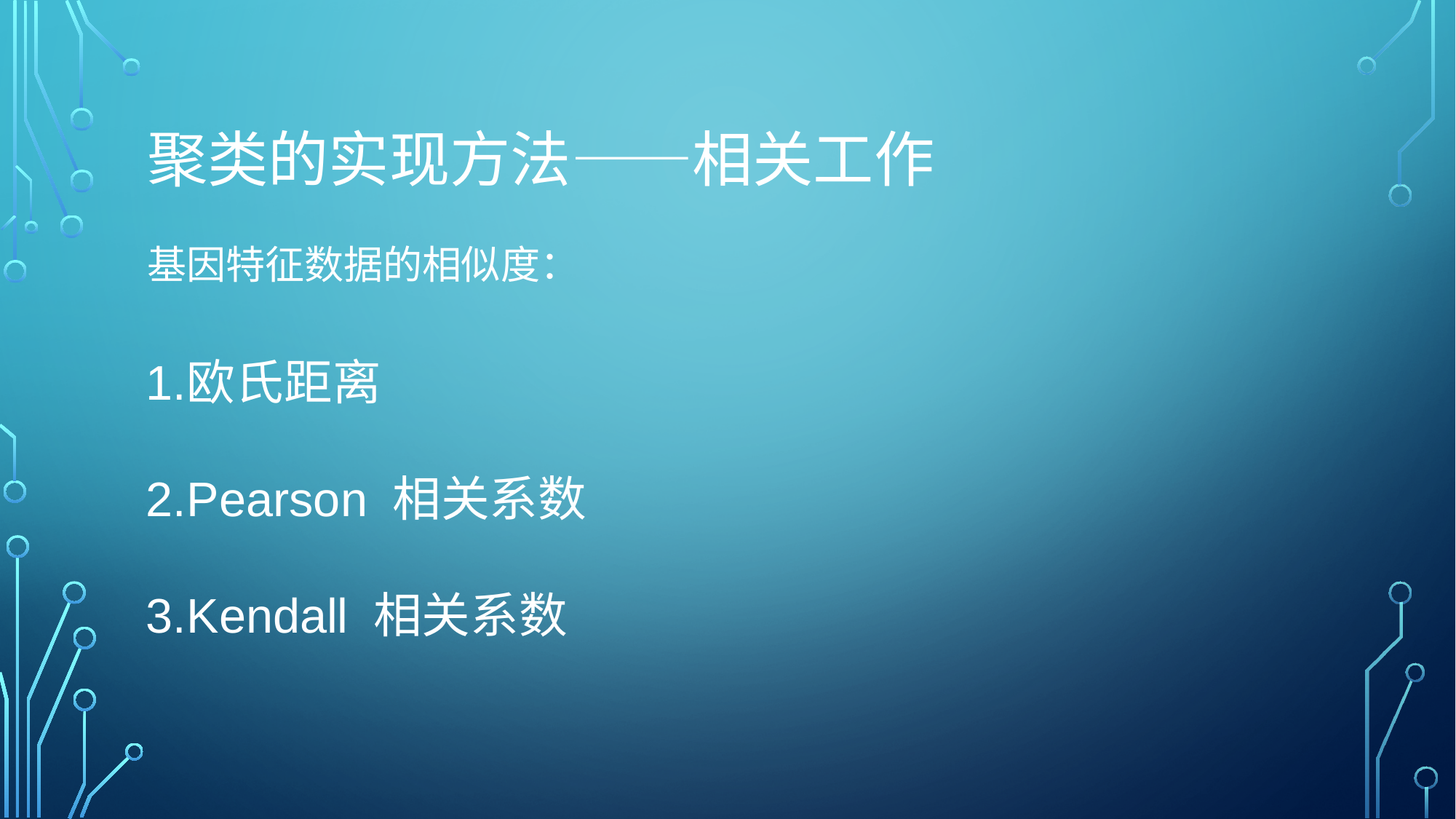

# 聚类的实现方法——相关工作
基因特征数据的相似度：
欧氏距离

Pearson 相关系数

Kendall 相关系数